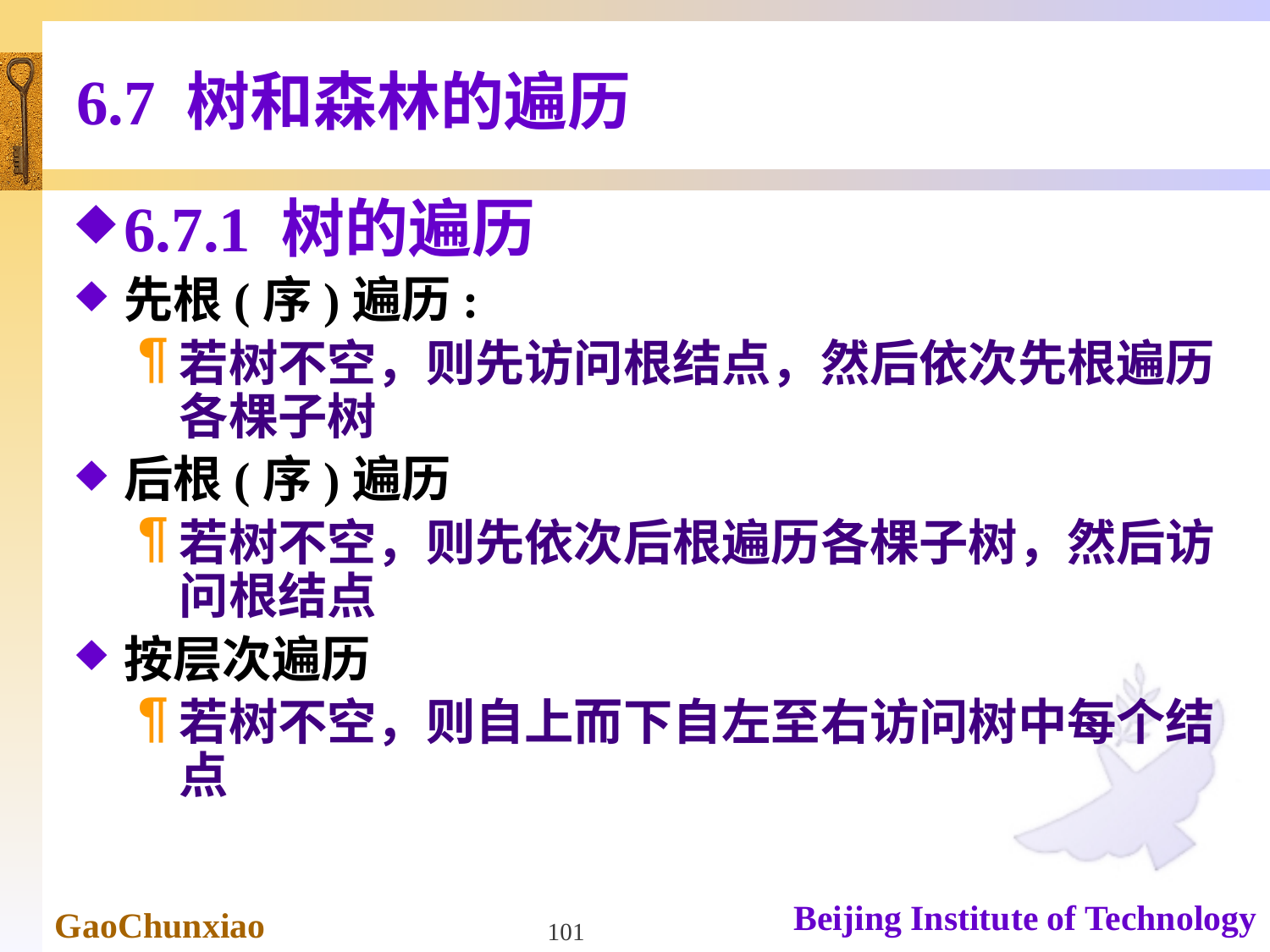

# 6.7 树和森林的遍历
6.7.1 树的遍历
先根(序)遍历:
若树不空，则先访问根结点，然后依次先根遍历各棵子树
后根(序)遍历
若树不空，则先依次后根遍历各棵子树，然后访问根结点
按层次遍历
若树不空，则自上而下自左至右访问树中每个结点
101